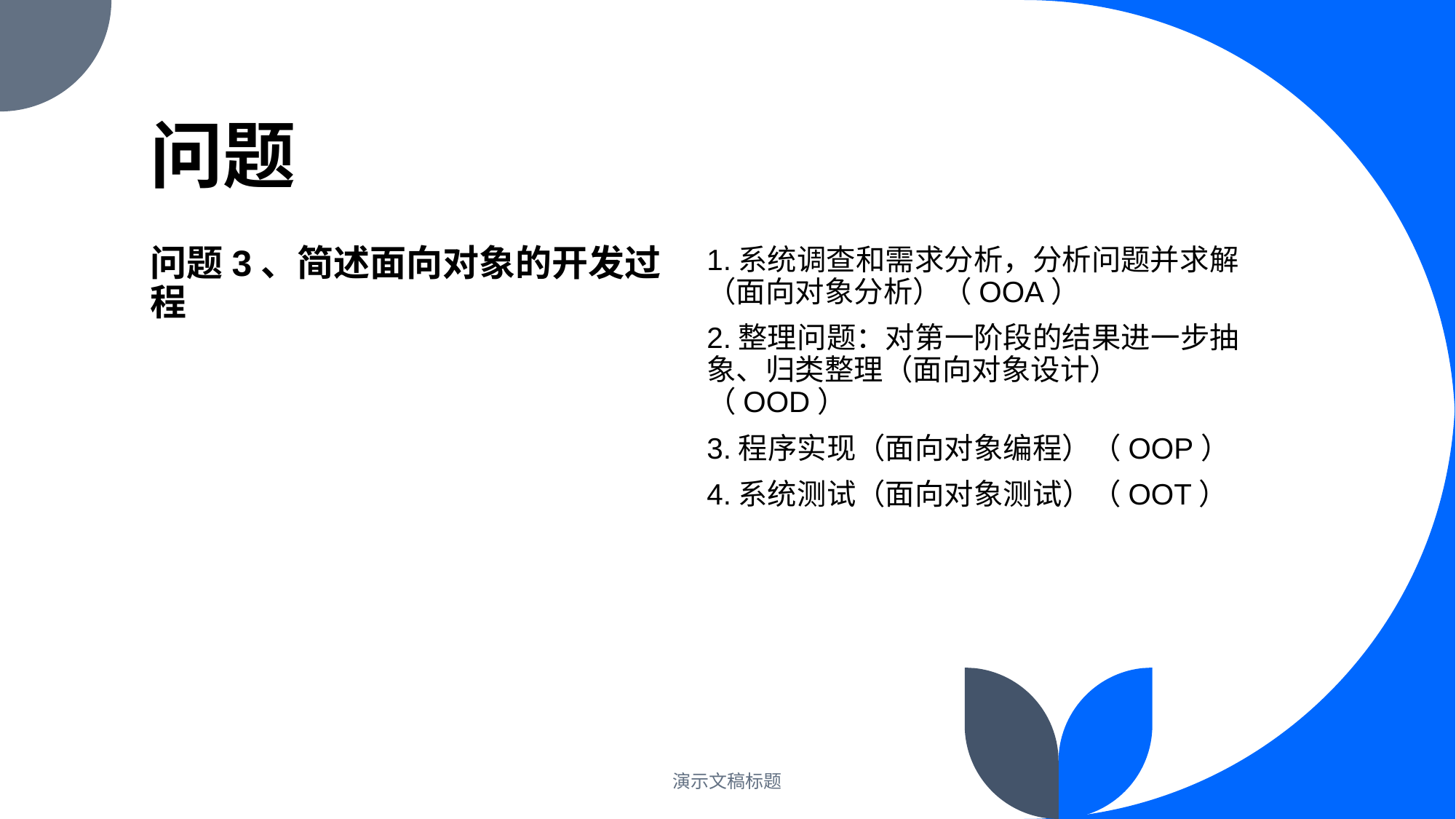

# 问题
问题3、简述面向对象的开发过程
1.系统调查和需求分析，分析问题并求解（面向对象分析）（OOA）
2.整理问题：对第一阶段的结果进一步抽象、归类整理（面向对象设计）（OOD）
3.程序实现（面向对象编程）（OOP）
4.系统测试（面向对象测试）（OOT）

演示文稿标题
29